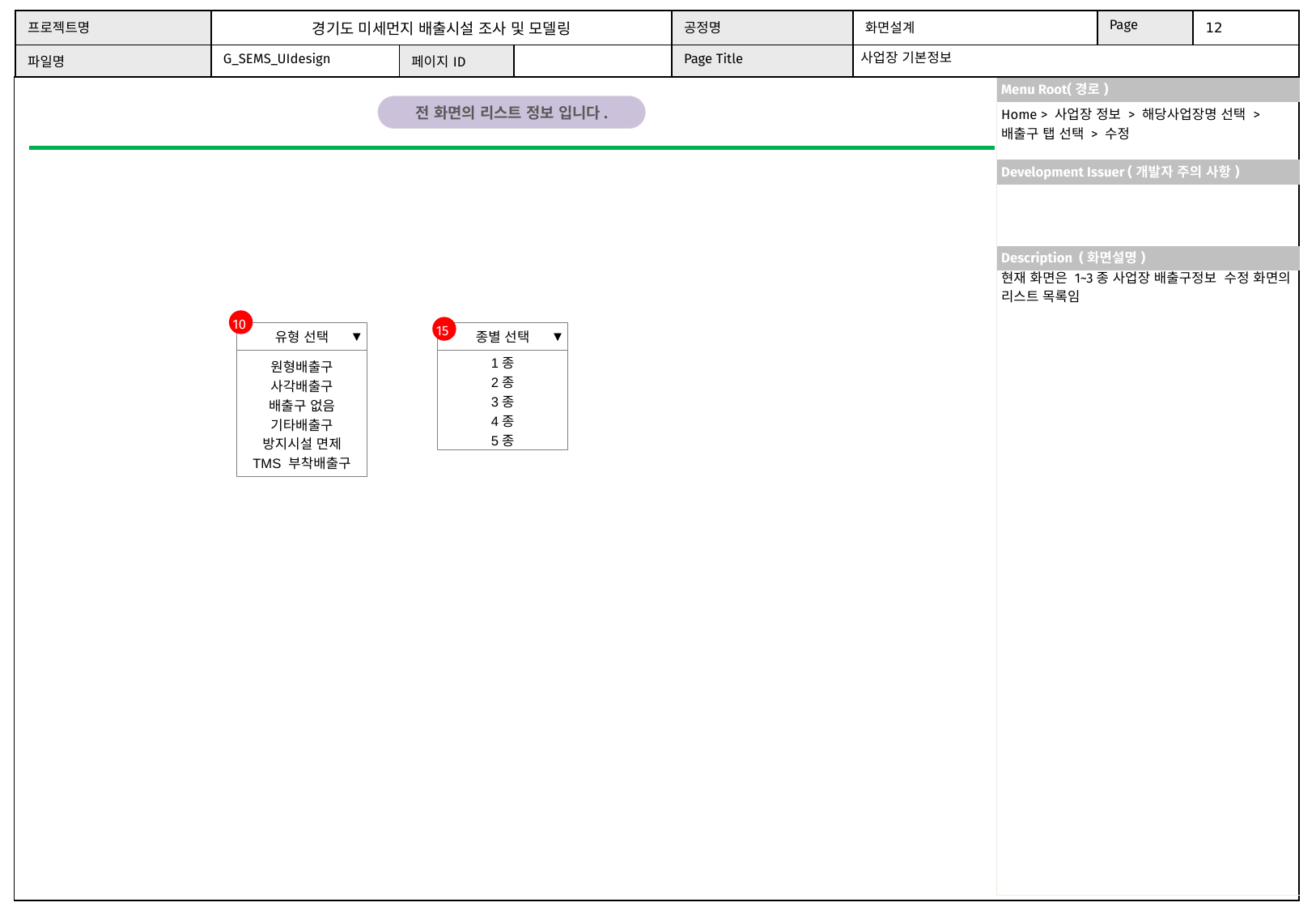

사업장 기본정보
Home > 사업장 정보 > 해당사업장명 선택 > 배출구 탭 선택 > 수정
현재 화면은 1~3종 사업장 배출구정보  수정 화면의 리스트 목록임

10

15

▼
▼
유형 선택
종별 선택
원형배출구
사각배출구
배출구 없음
기타배출구
방지시설 면제
TMS 부착배출구
1종
2종
3종
4종
5종